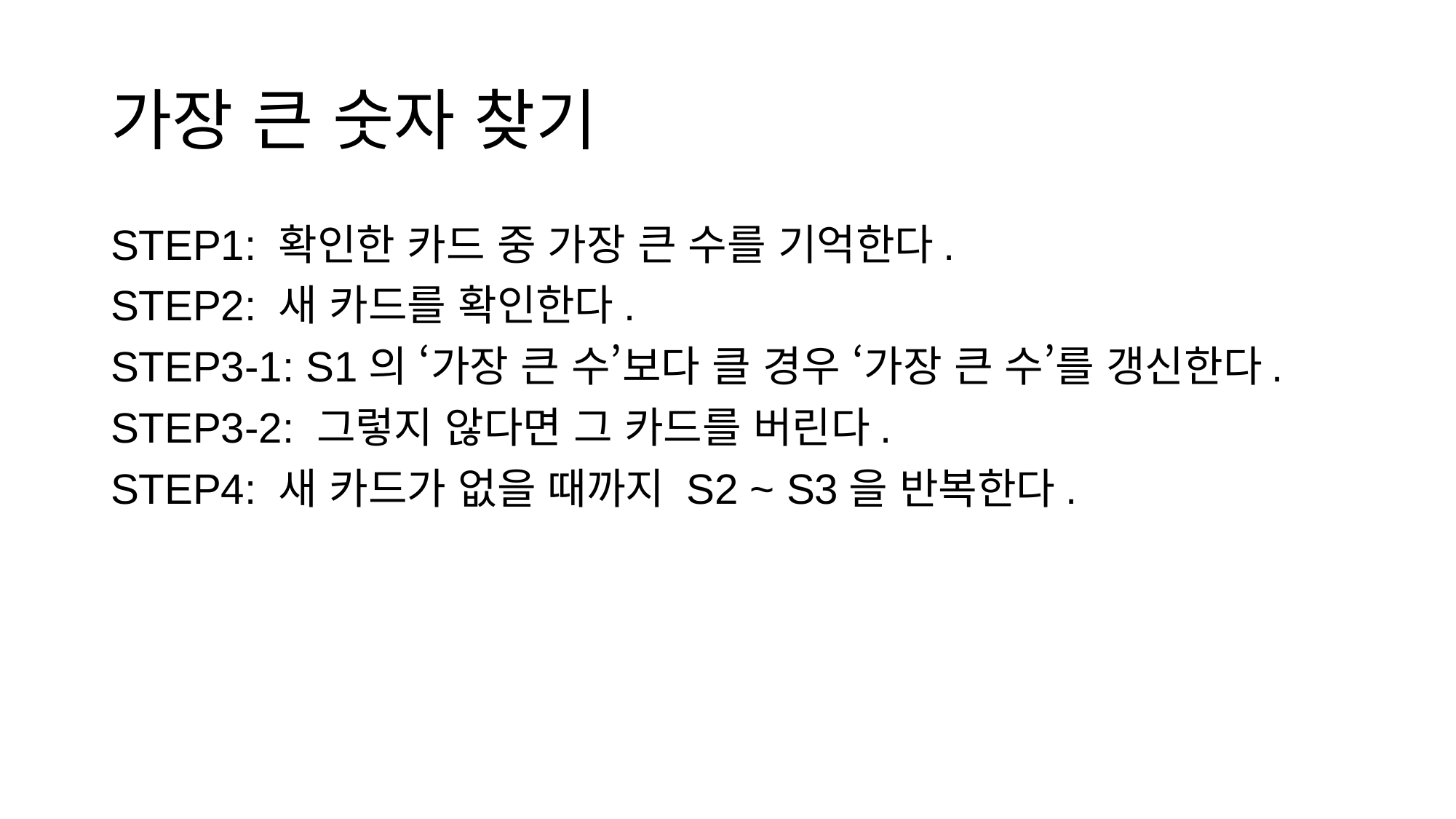

가장 큰 숫자 찾기
STEP1: 확인한 카드 중 가장 큰 수를 기억한다.
STEP2: 새 카드를 확인한다.
STEP3-1: S1의 ‘가장 큰 수’보다 클 경우 ‘가장 큰 수’를 갱신한다.
STEP3-2: 그렇지 않다면 그 카드를 버린다.
STEP4: 새 카드가 없을 때까지 S2 ~ S3을 반복한다.